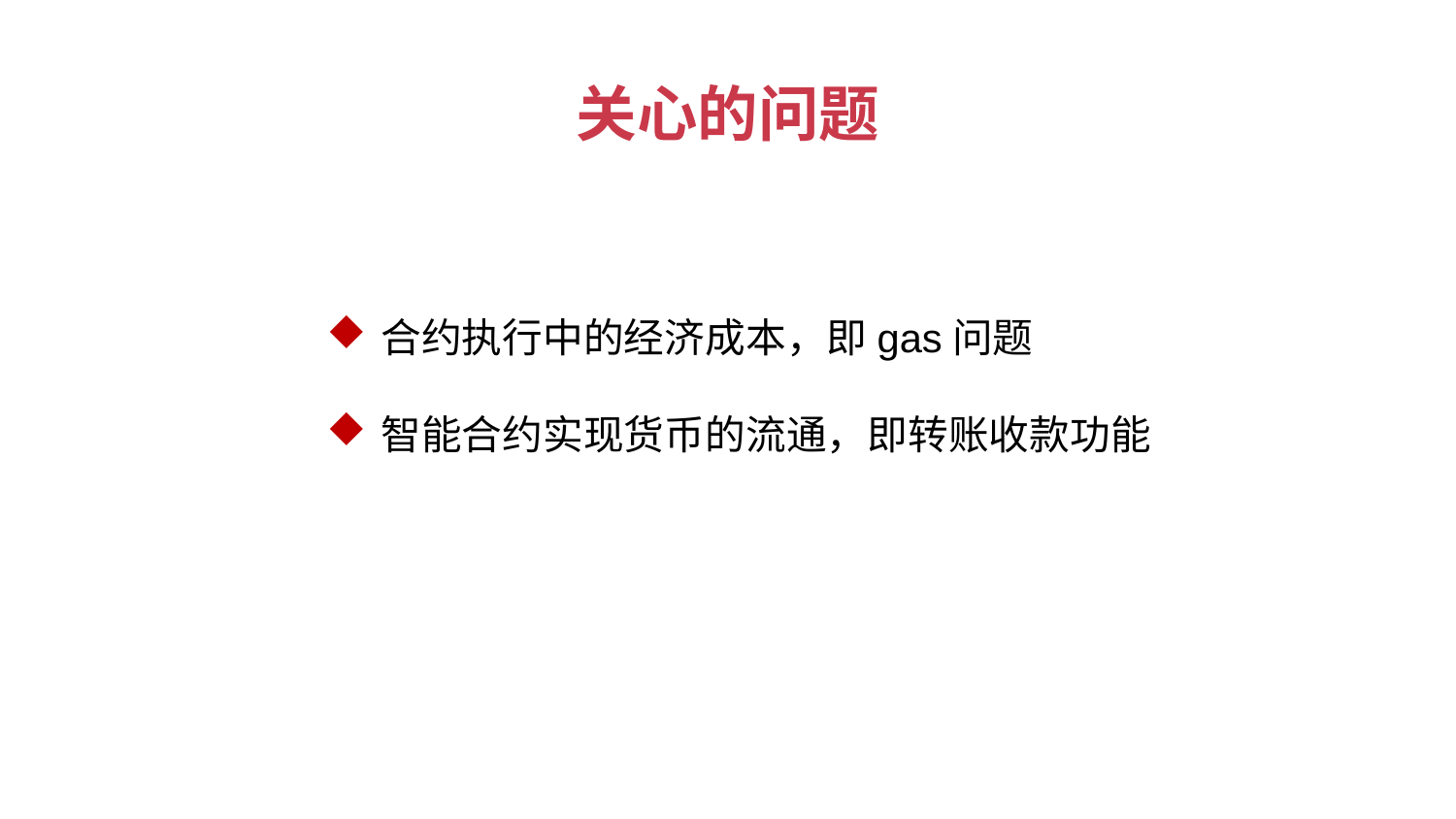

关心的问题
合约执行中的经济成本，即gas问题
智能合约实现货币的流通，即转账收款功能